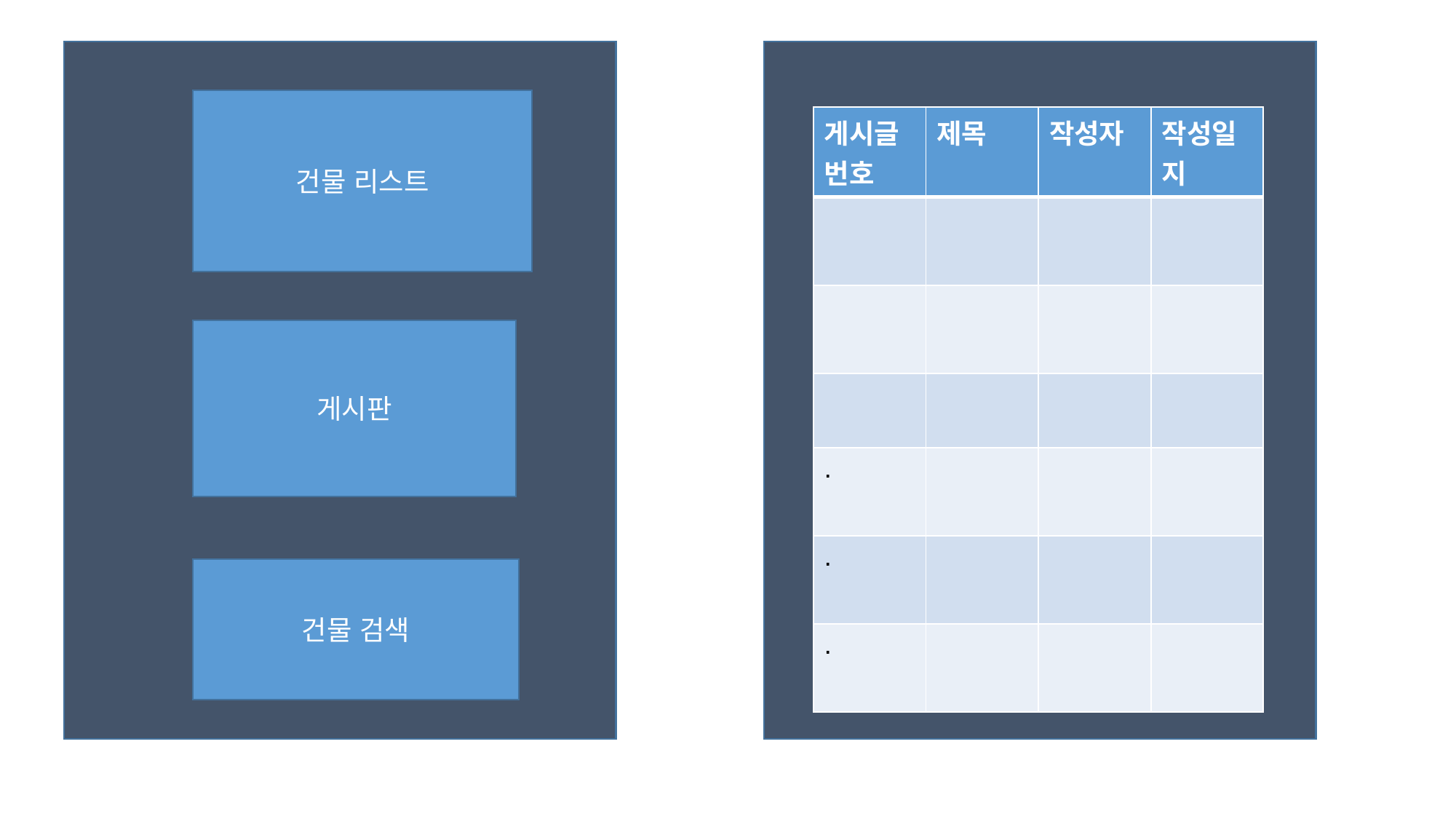

건물 리스트
| 게시글번호 | 제목 | 작성자 | 작성일지 |
| --- | --- | --- | --- |
|  |  |  |  |
|  |  |  |  |
|  |  |  |  |
| . |  |  |  |
| . |  |  |  |
| . |  |  |  |
게시판
건물 검색